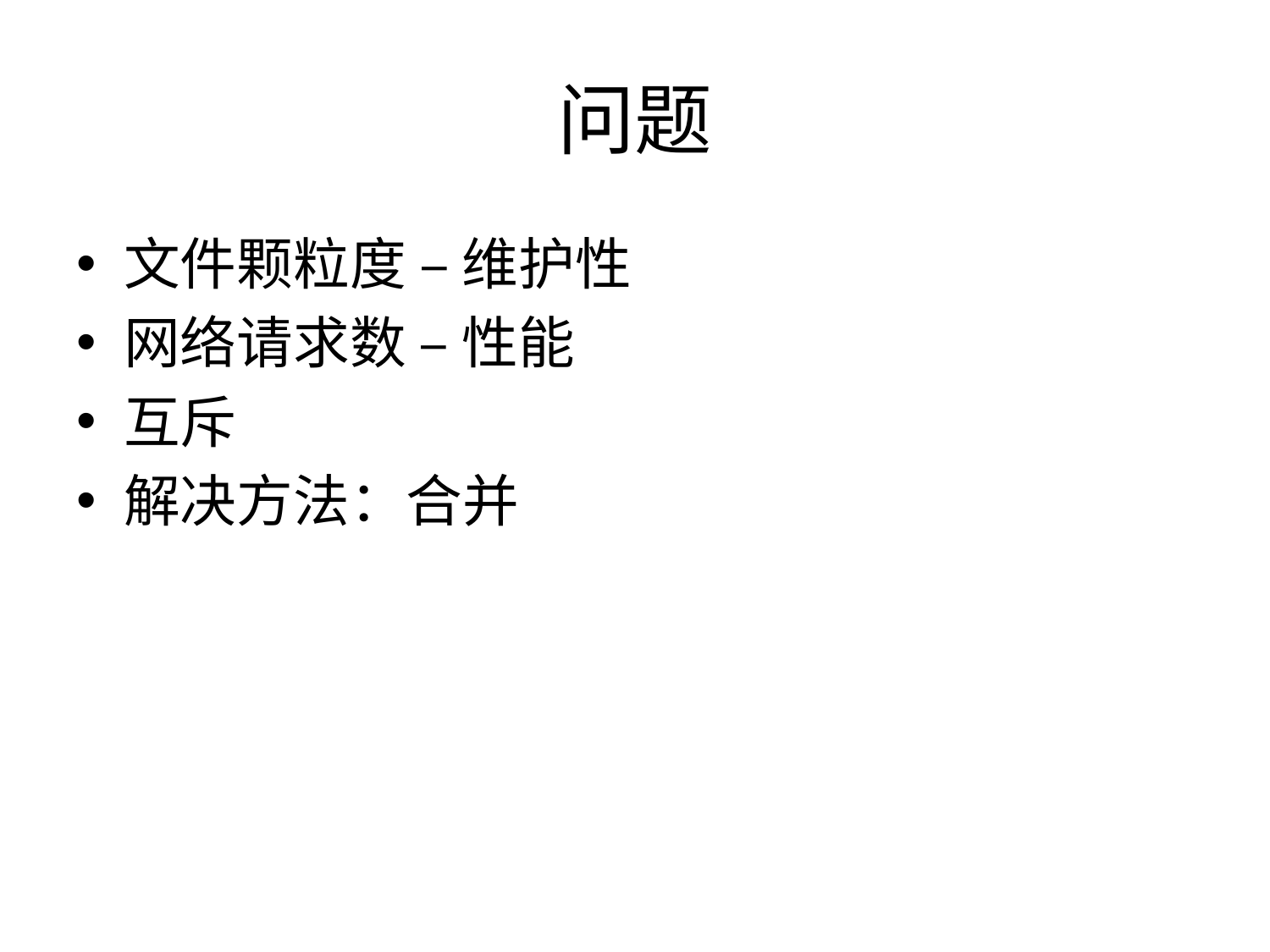

# 问题
文件颗粒度 – 维护性
网络请求数 – 性能
互斥
解决方法：合并